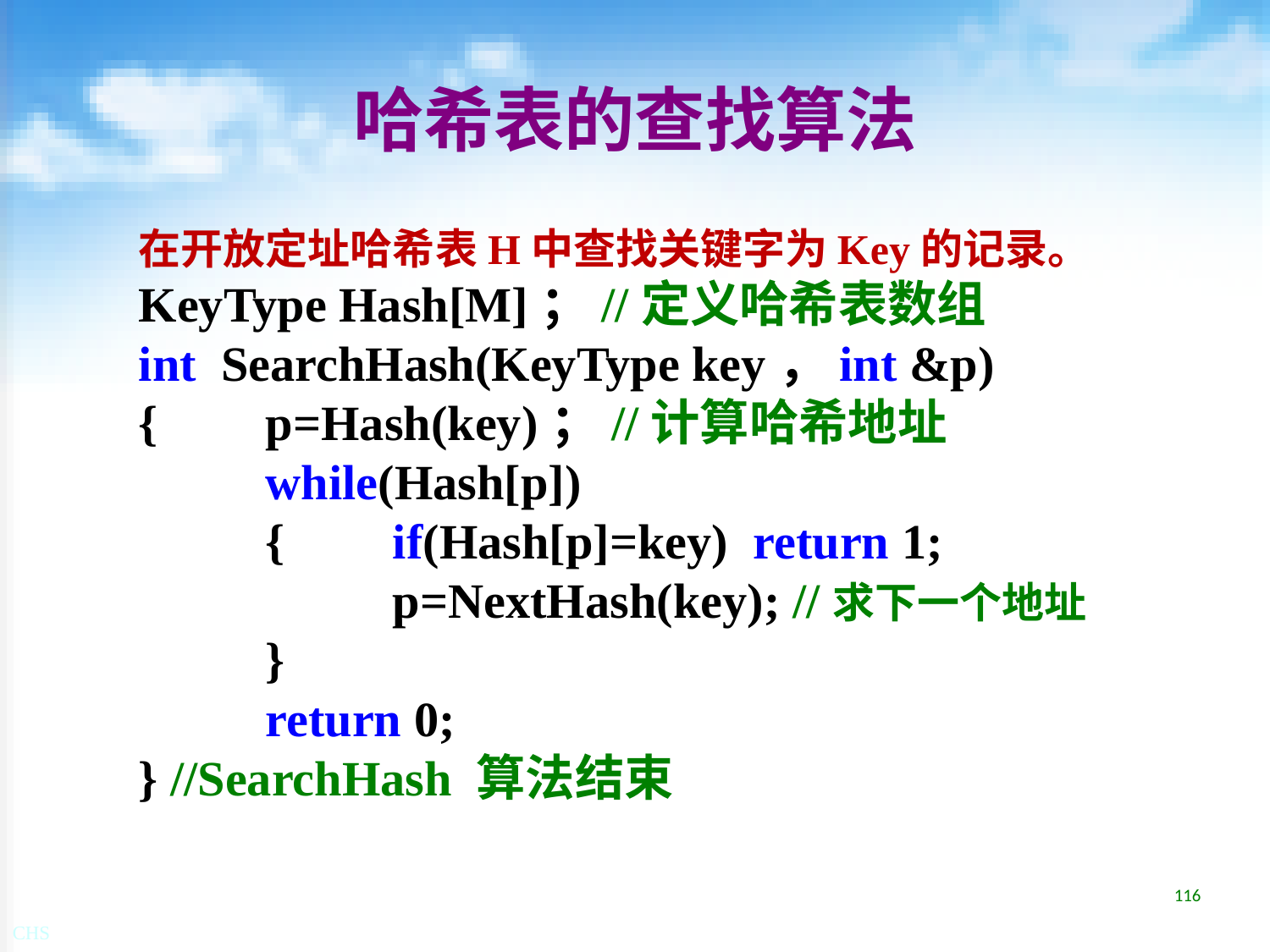

# 哈希表的查找算法
在开放定址哈希表H中查找关键字为Key的记录。
KeyType Hash[M]；//定义哈希表数组
int  SearchHash(KeyType key，int &p)
{	p=Hash(key)；//计算哈希地址
	while(Hash[p])
	{	if(Hash[p]=key)  return 1;
		p=NextHash(key); //求下一个地址
	}
	return 0;
} //SearchHash 算法结束
116